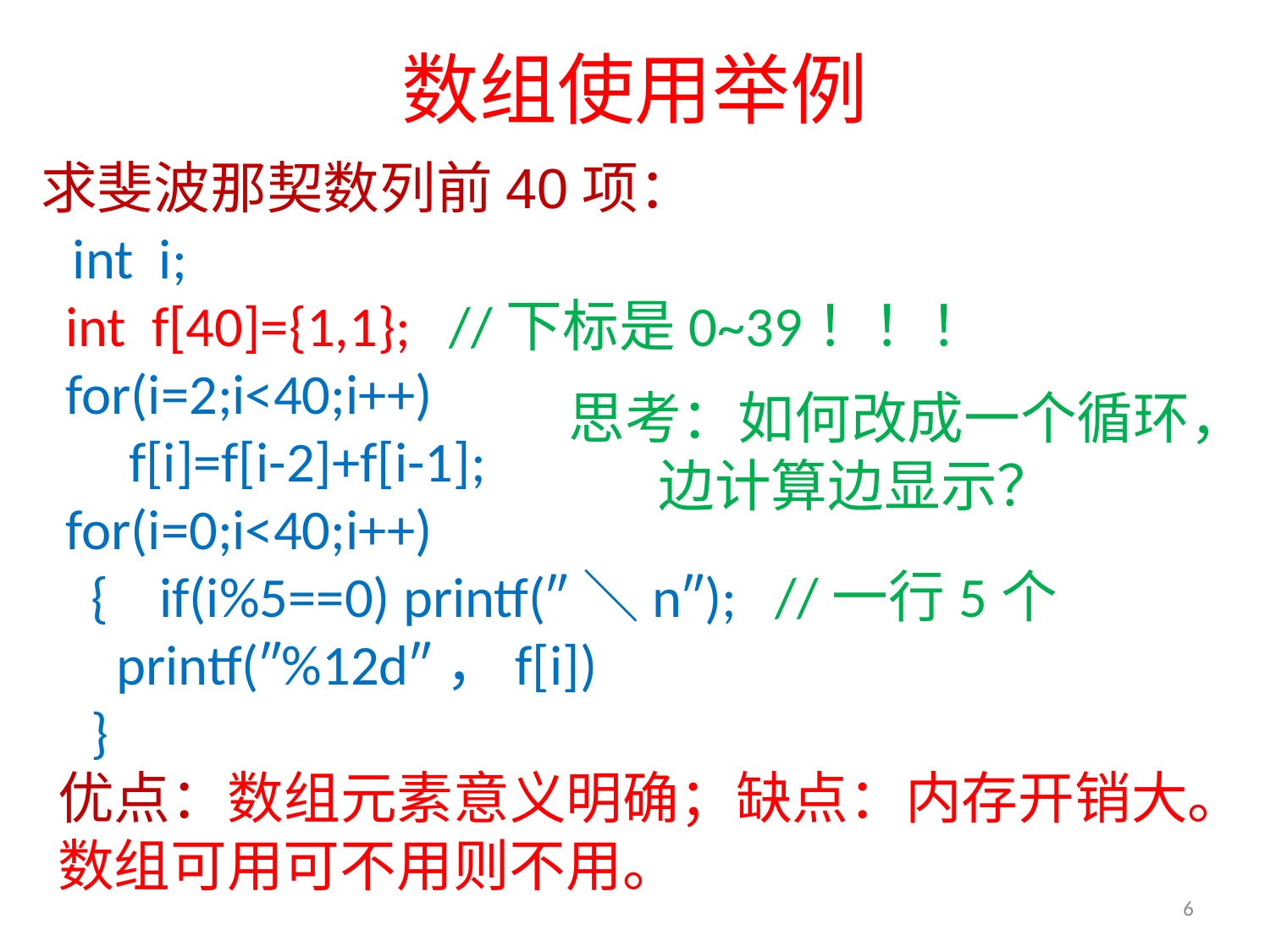

# 数组使用举例
求斐波那契数列前40项：
 int  i;
int  f[40]={1,1};   //下标是0~39！！！
for(i=2;i<40;i++)
     f[i]=f[i-2]+f[i-1];
for(i=0;i<40;i++)
  {    if(i%5==0) printf(″＼n″);   //一行5个
    printf(″%12d″，f[i])
  }
思考：如何改成一个循环，
      边计算边显示？
优点：数组元素意义明确；缺点：内存开销大。
数组可用可不用则不用。
6